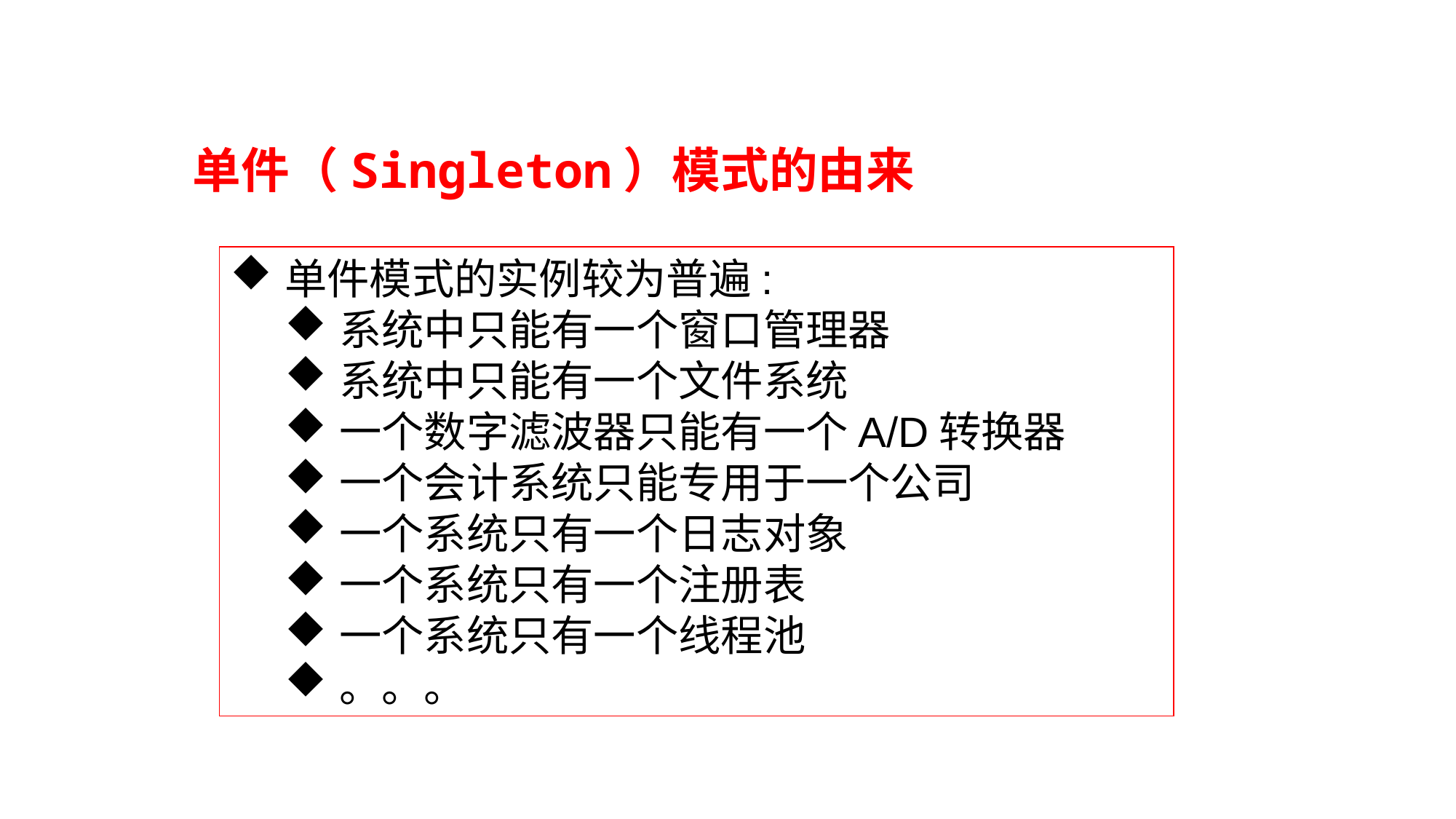

单件（Singleton）模式的由来
单件模式的实例较为普遍:
系统中只能有一个窗口管理器
系统中只能有一个文件系统
一个数字滤波器只能有一个A/D转换器
一个会计系统只能专用于一个公司
一个系统只有一个日志对象
一个系统只有一个注册表
一个系统只有一个线程池
。。。
3